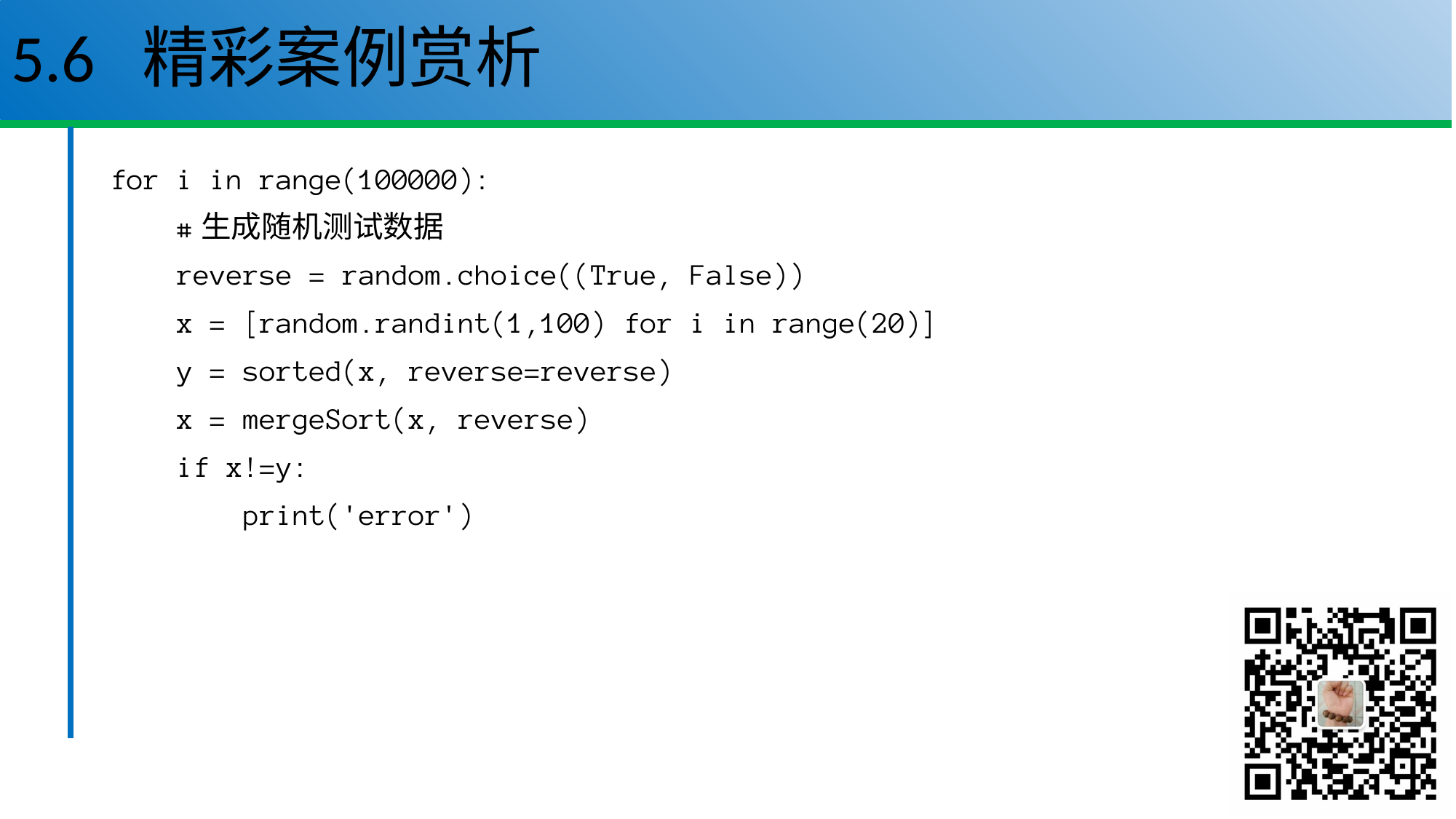

# 5.6  精彩案例赏析
for i in range(100000):
    #生成随机测试数据
    reverse = random.choice((True, False))
    x = [random.randint(1,100) for i in range(20)]
    y = sorted(x, reverse=reverse)
    x = mergeSort(x, reverse)
    if x!=y:
        print('error')
129